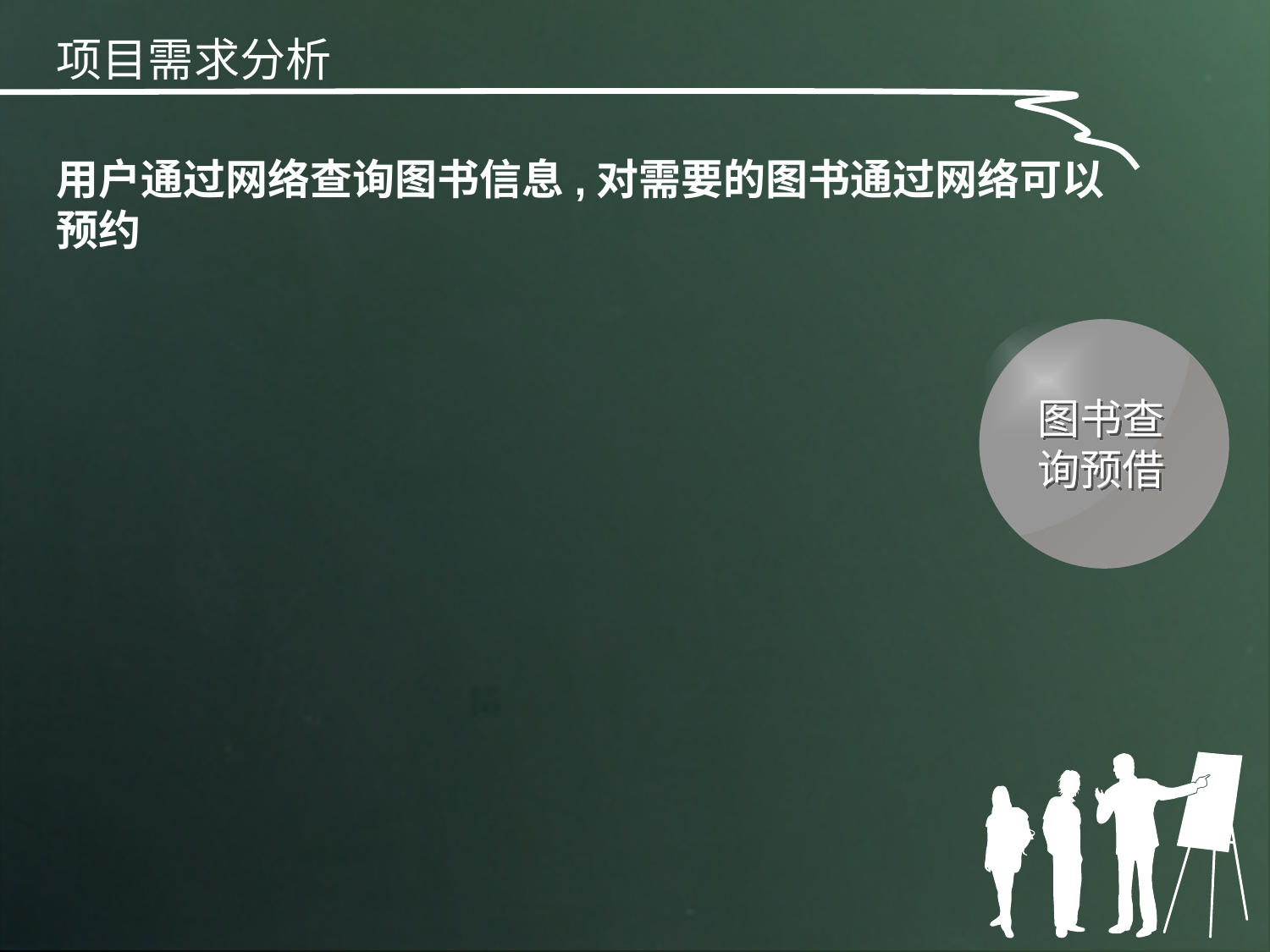

# 项目需求分析

用户通过网络查询图书信息,对需要的图书通过网络可以预约

图书查询预借